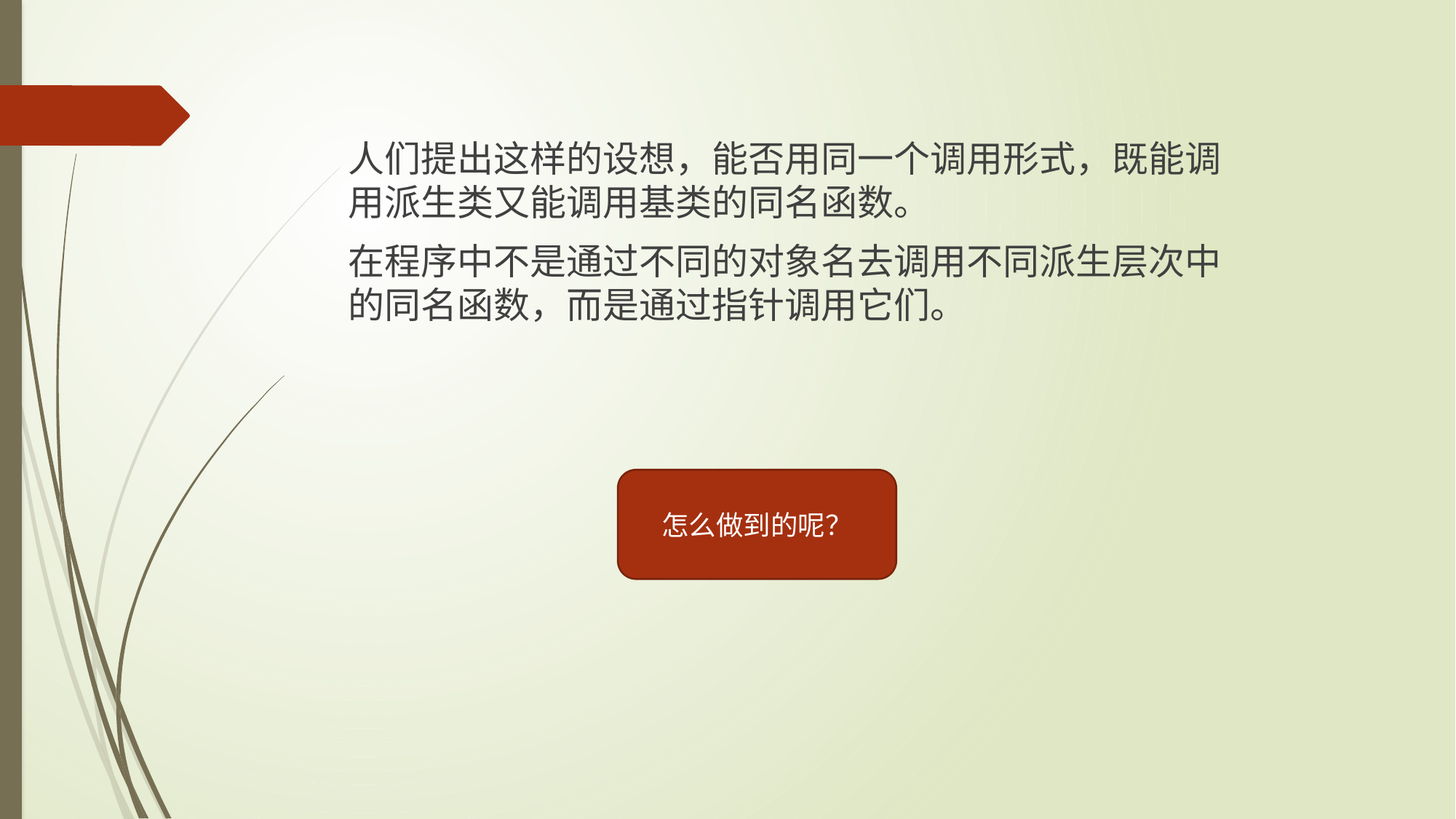

人们提出这样的设想，能否用同一个调用形式，既能调用派生类又能调用基类的同名函数。
在程序中不是通过不同的对象名去调用不同派生层次中的同名函数，而是通过指针调用它们。
怎么做到的呢？